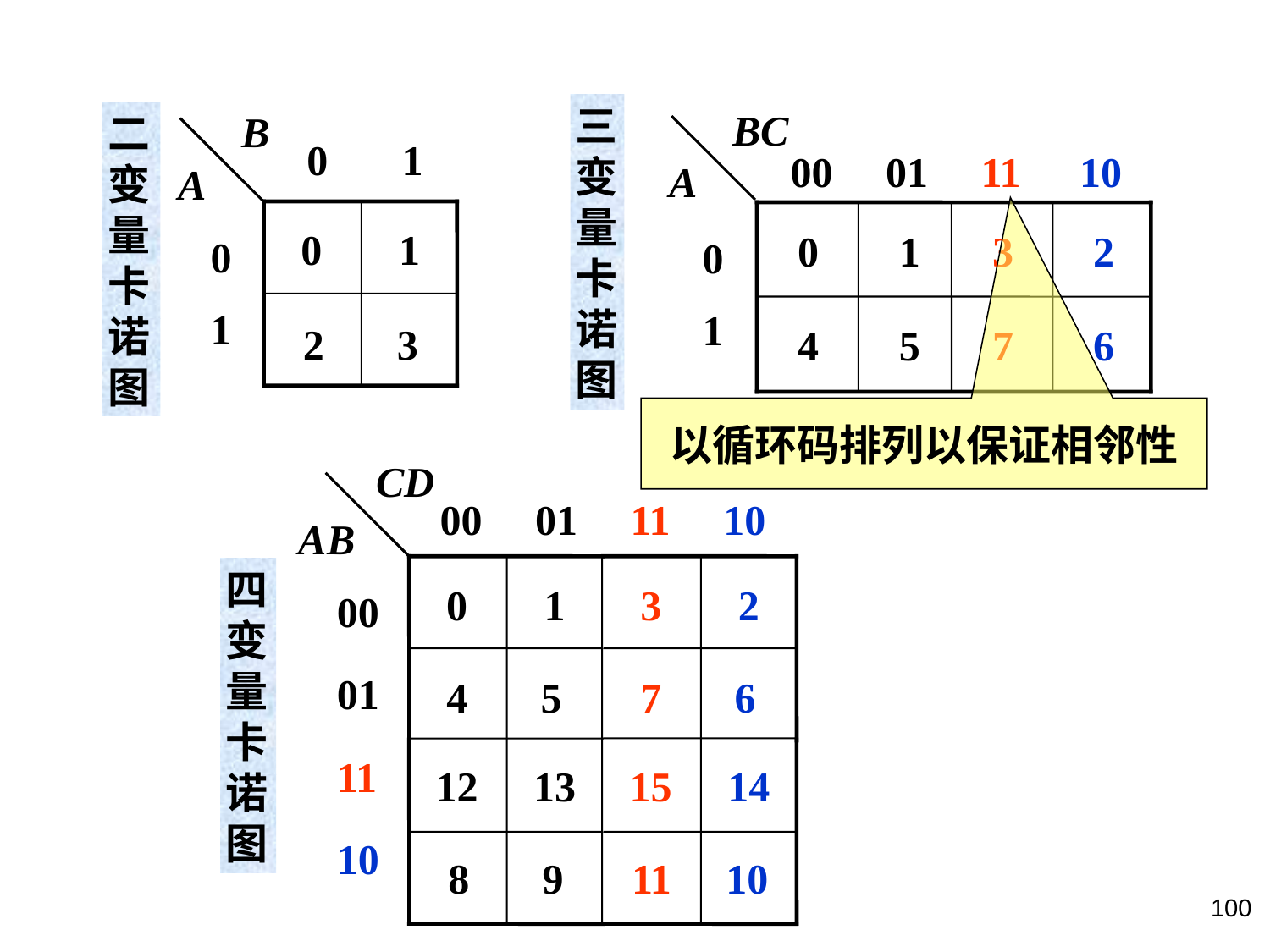

三
变
量
卡
诺
图
BC

A

B

A
B      B

AB
AB
A
A

AB
AB

B

A
0       1

0
1
B

A

二
变
量
卡
诺
图

0       1
00     01
11
10

000
 m0
 m3
 m2
001
 m1
  0
  1
  3
  2
  4
  5
  7
  6
m0
m1
0 0
0 1
1 0
1 1
0 0
0 1
  0
  1
  2
  3
0
1
0
1

 m4
 m7
 m6
 m5
m2
m3
  以循环码排列以保证相邻性
变量取 0 的代以反变量
        取 1 的代以原变量
CD

00     01     11     10
AB

00
01
11
10

四
变
量
卡
诺
图
  0
  3
  1
  2
  4
  7
  5
  6
 12
 15
 13
 14
  8
 11
  9
 10
100